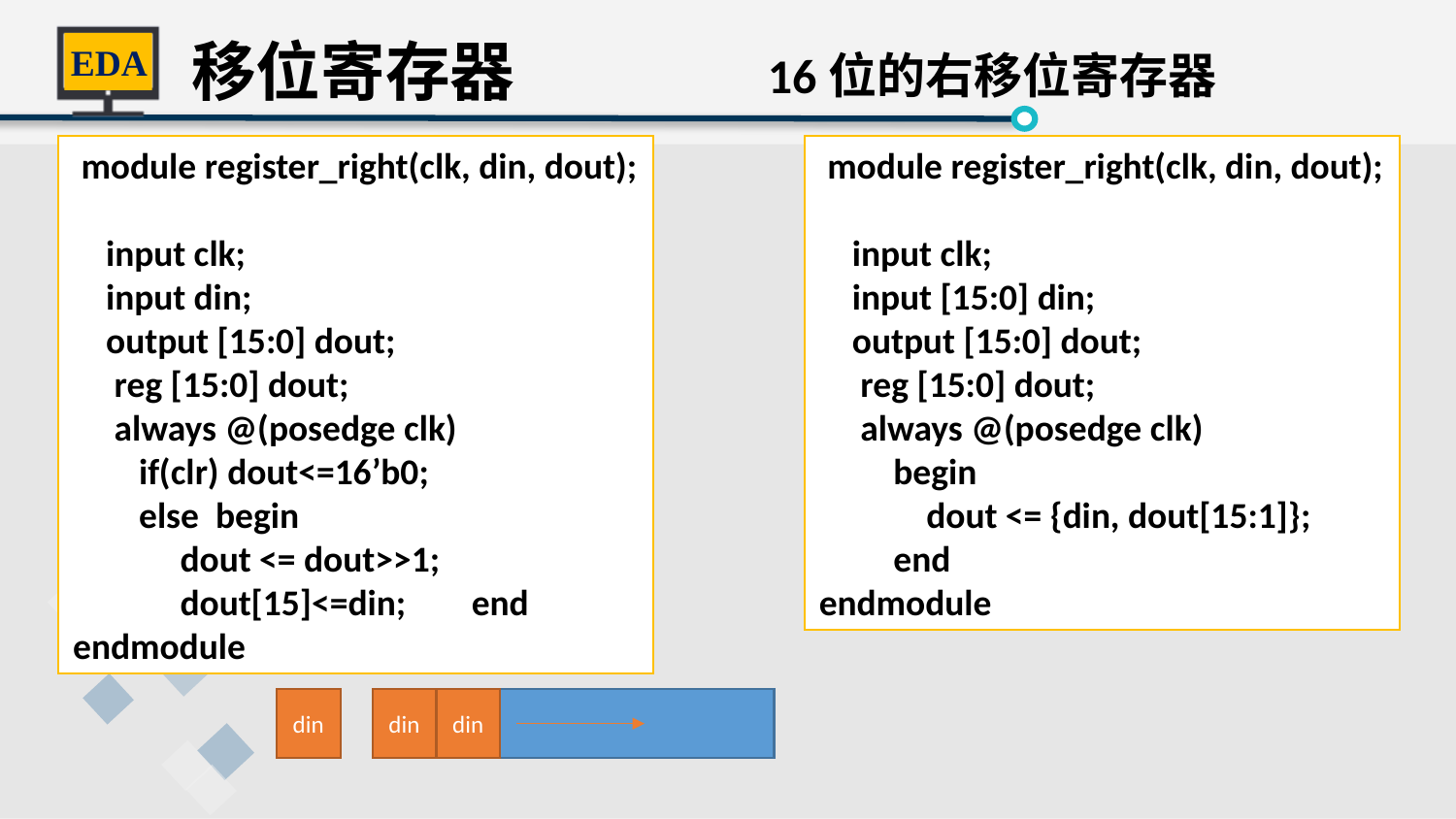

移位寄存器
16位的右移位寄存器
 module register_right(clk, din, dout);
    input clk;
    input din;
    output [15:0] dout;
     reg [15:0] dout;
     always @(posedge clk)
        if(clr) dout<=16’b0;
        else  begin
             dout <= dout>>1;
             dout[15]<=din;        end
endmodule
 module register_right(clk, din, dout);
    input clk;
    input [15:0] din;
    output [15:0] dout;
     reg [15:0] dout;
     always @(posedge clk)
         begin
             dout <= {din, dout[15:1]};
         end
endmodule
din

din
din